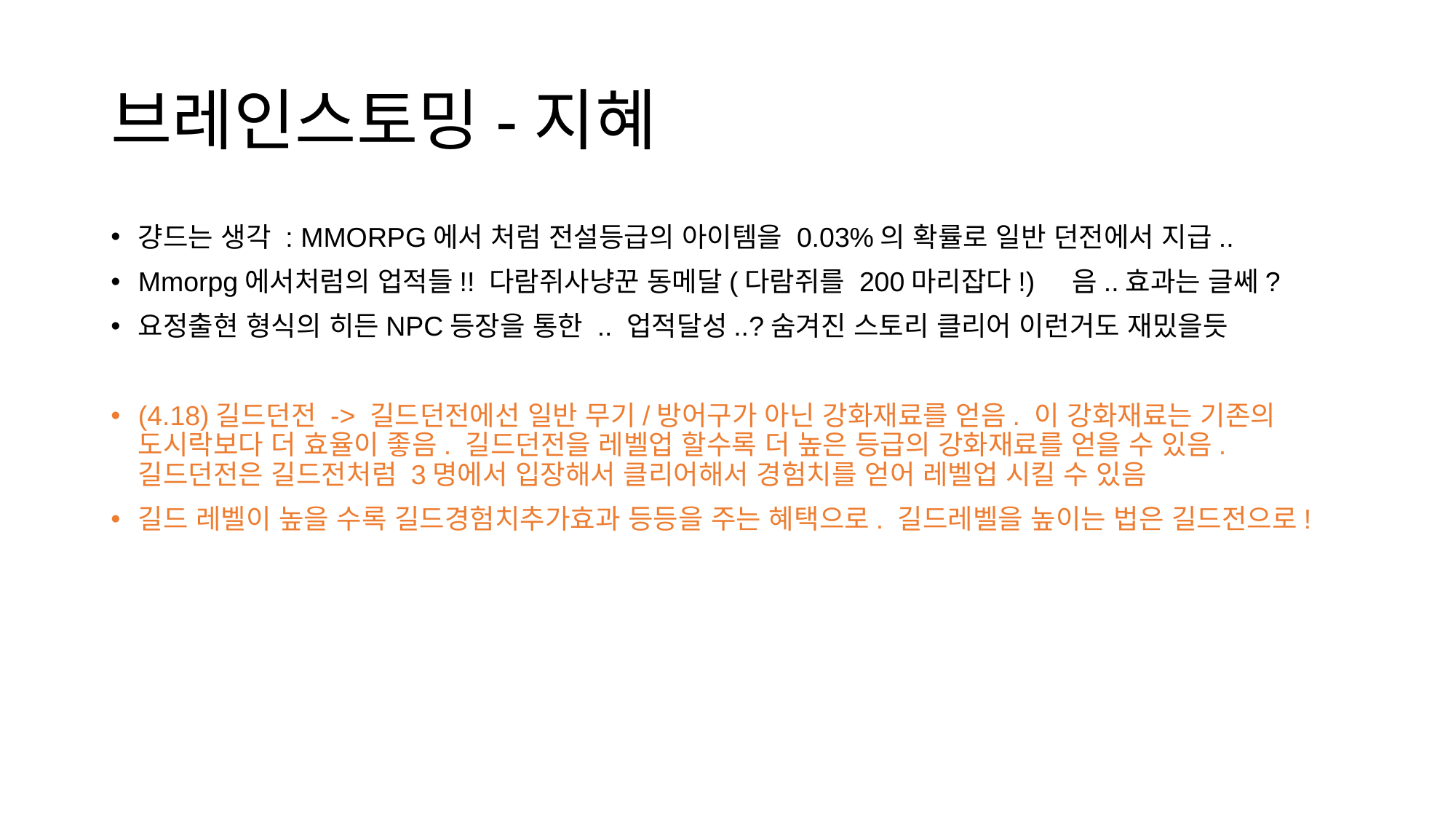

# 브레인스토밍-지혜
걍드는 생각 : MMORPG에서 처럼 전설등급의 아이템을 0.03%의 확률로 일반 던전에서 지급..
Mmorpg에서처럼의 업적들!! 다람쥐사냥꾼 동메달(다람쥐를 200마리잡다!)    음..효과는 글쎄?
요정출현 형식의 히든NPC등장을 통한 .. 업적달성..?숨겨진 스토리 클리어 이런거도 재밌을듯

(4.18)길드던전 -> 길드던전에선 일반 무기/방어구가 아닌 강화재료를 얻음. 이 강화재료는 기존의 도시락보다 더 효율이 좋음. 길드던전을 레벨업 할수록 더 높은 등급의 강화재료를 얻을 수 있음. 길드던전은 길드전처럼 3명에서 입장해서 클리어해서 경험치를 얻어 레벨업 시킬 수 있음
길드 레벨이 높을 수록 길드경험치추가효과 등등을 주는 혜택으로. 길드레벨을 높이는 법은 길드전으로!